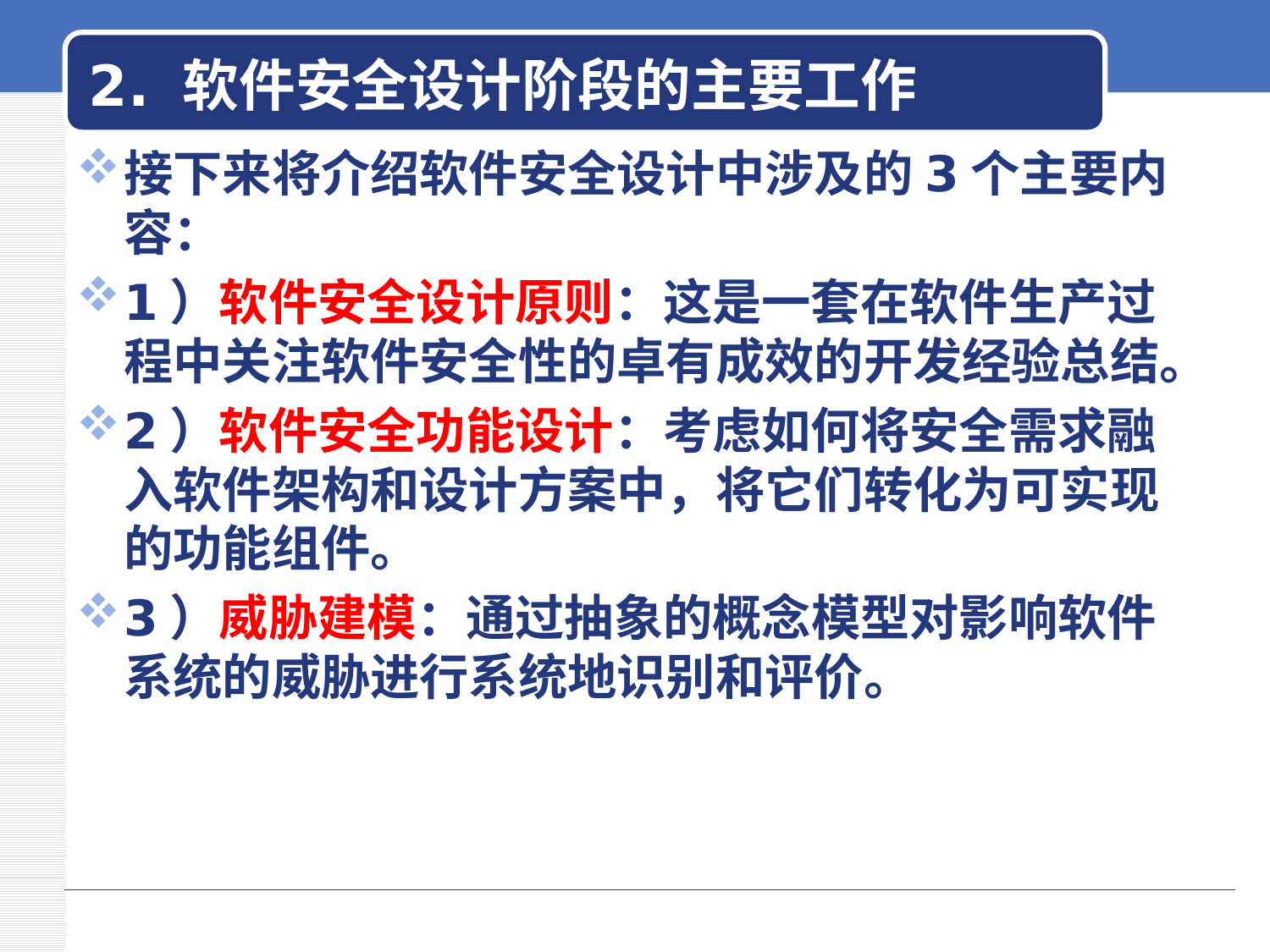

# 2. 软件安全设计阶段的主要工作
接下来将介绍软件安全设计中涉及的3个主要内容：
1）软件安全设计原则：这是一套在软件生产过程中关注软件安全性的卓有成效的开发经验总结。
2）软件安全功能设计：考虑如何将安全需求融入软件架构和设计方案中，将它们转化为可实现的功能组件。
3）威胁建模：通过抽象的概念模型对影响软件系统的威胁进行系统地识别和评价。